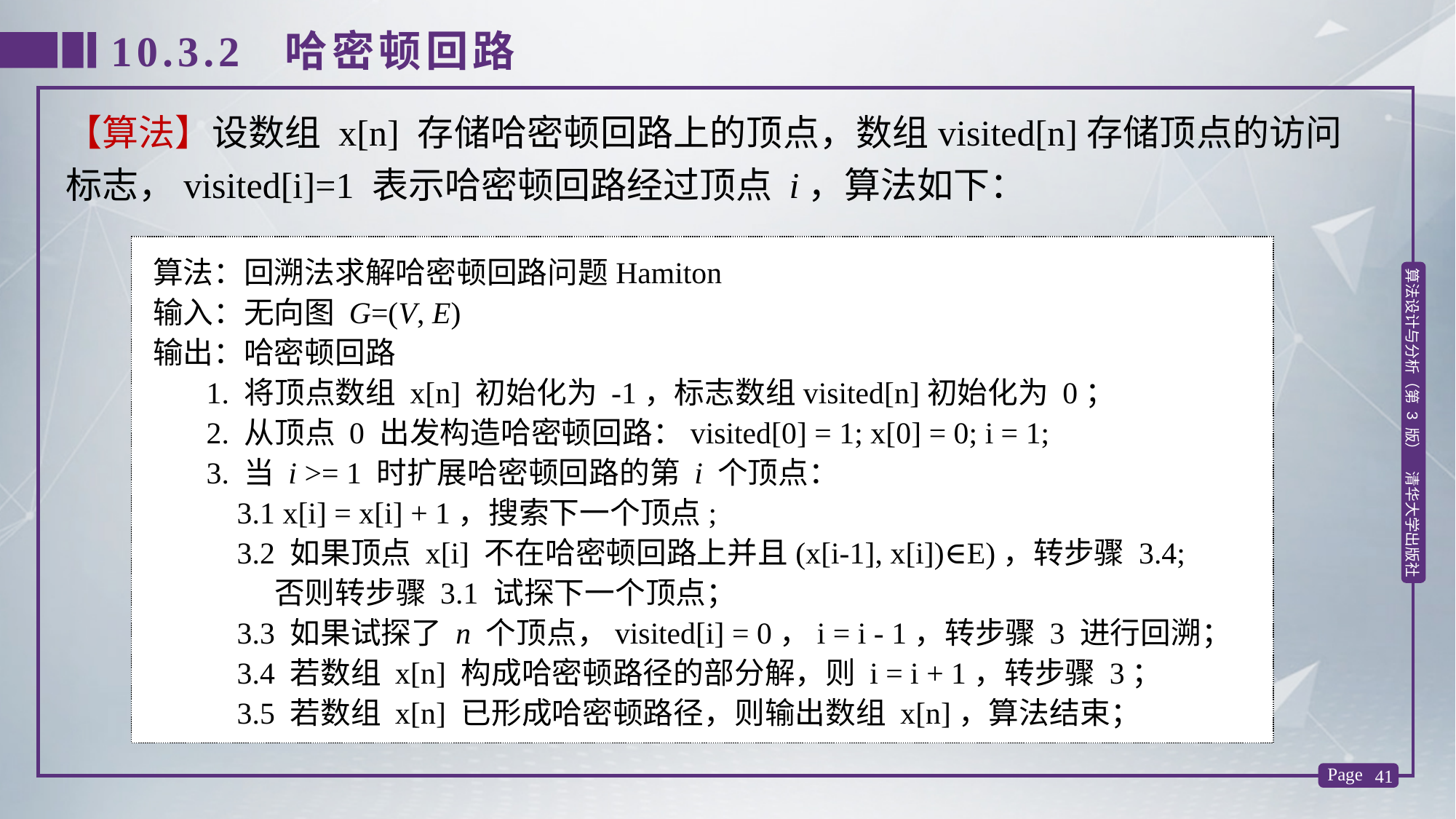

10.3.2  哈密顿回路
【算法】设数组 x[n] 存储哈密顿回路上的顶点，数组visited[n]存储顶点的访问标志，visited[i]=1 表示哈密顿回路经过顶点 i，算法如下：
算法：回溯法求解哈密顿回路问题Hamiton
输入：无向图 G=(V, E)
输出：哈密顿回路
       1. 将顶点数组 x[n] 初始化为 -1，标志数组visited[n]初始化为 0；
       2. 从顶点 0 出发构造哈密顿回路：visited[0] = 1; x[0] = 0; i = 1;
       3. 当 i >= 1 时扩展哈密顿回路的第 i 个顶点：
           3.1 x[i] = x[i] + 1，搜索下一个顶点;
           3.2 如果顶点 x[i] 不在哈密顿回路上并且(x[i-1], x[i])∈E)，转步骤 3.4;
                 否则转步骤 3.1 试探下一个顶点；
           3.3 如果试探了 n 个顶点，visited[i] = 0，i = i - 1，转步骤 3 进行回溯；
           3.4 若数组 x[n] 构成哈密顿路径的部分解，则 i = i + 1，转步骤 3；
           3.5 若数组 x[n] 已形成哈密顿路径，则输出数组 x[n]，算法结束；